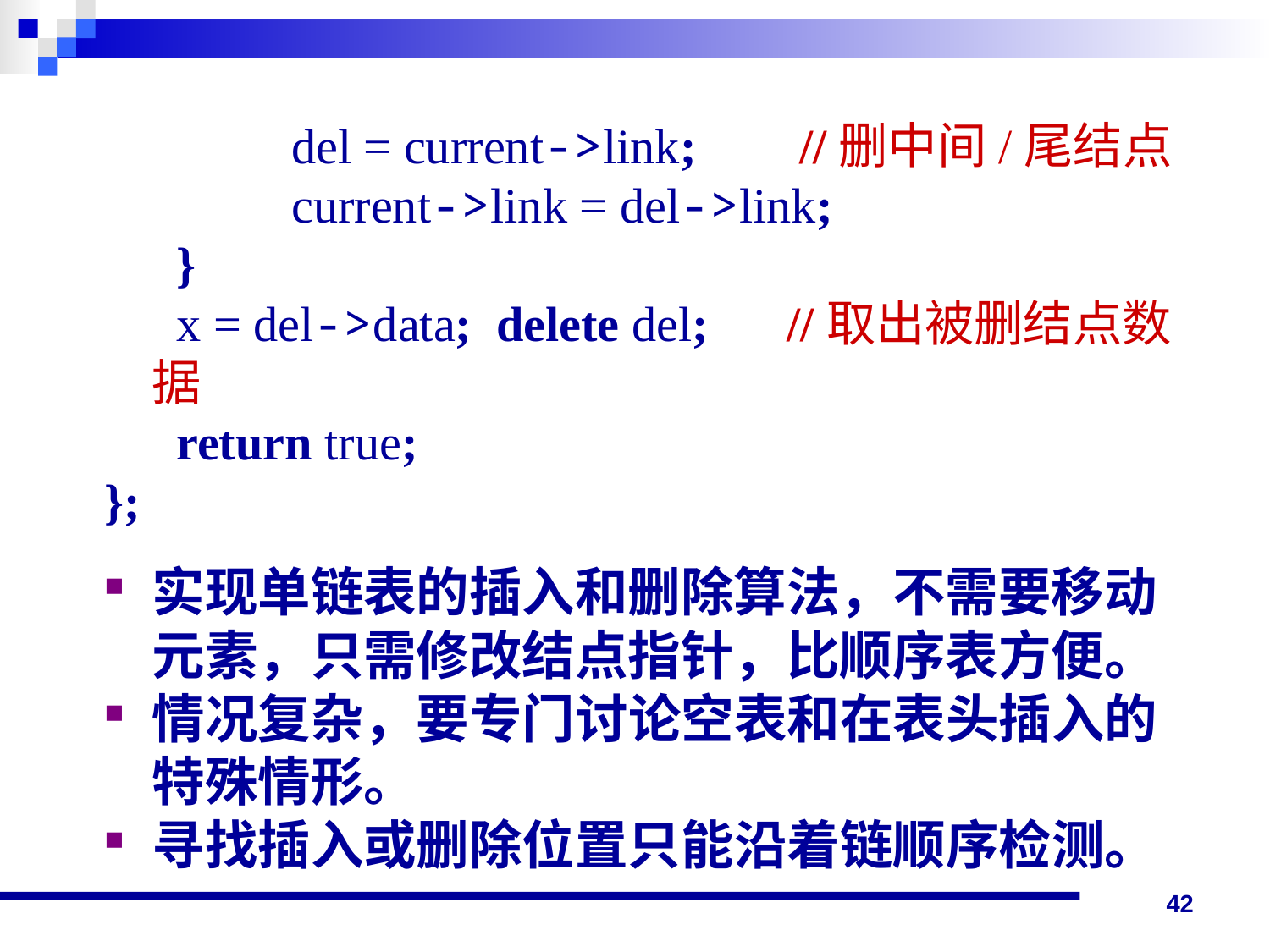

del = current->link;  	 //删中间/尾结点
	 	 current->link = del->link;
	  }
	  x = del->data;  delete del; 	//取出被删结点数据
	  return true;
};

实现单链表的插入和删除算法，不需要移动元素，只需修改结点指针，比顺序表方便。
情况复杂，要专门讨论空表和在表头插入的特殊情形。
寻找插入或删除位置只能沿着链顺序检测。
42